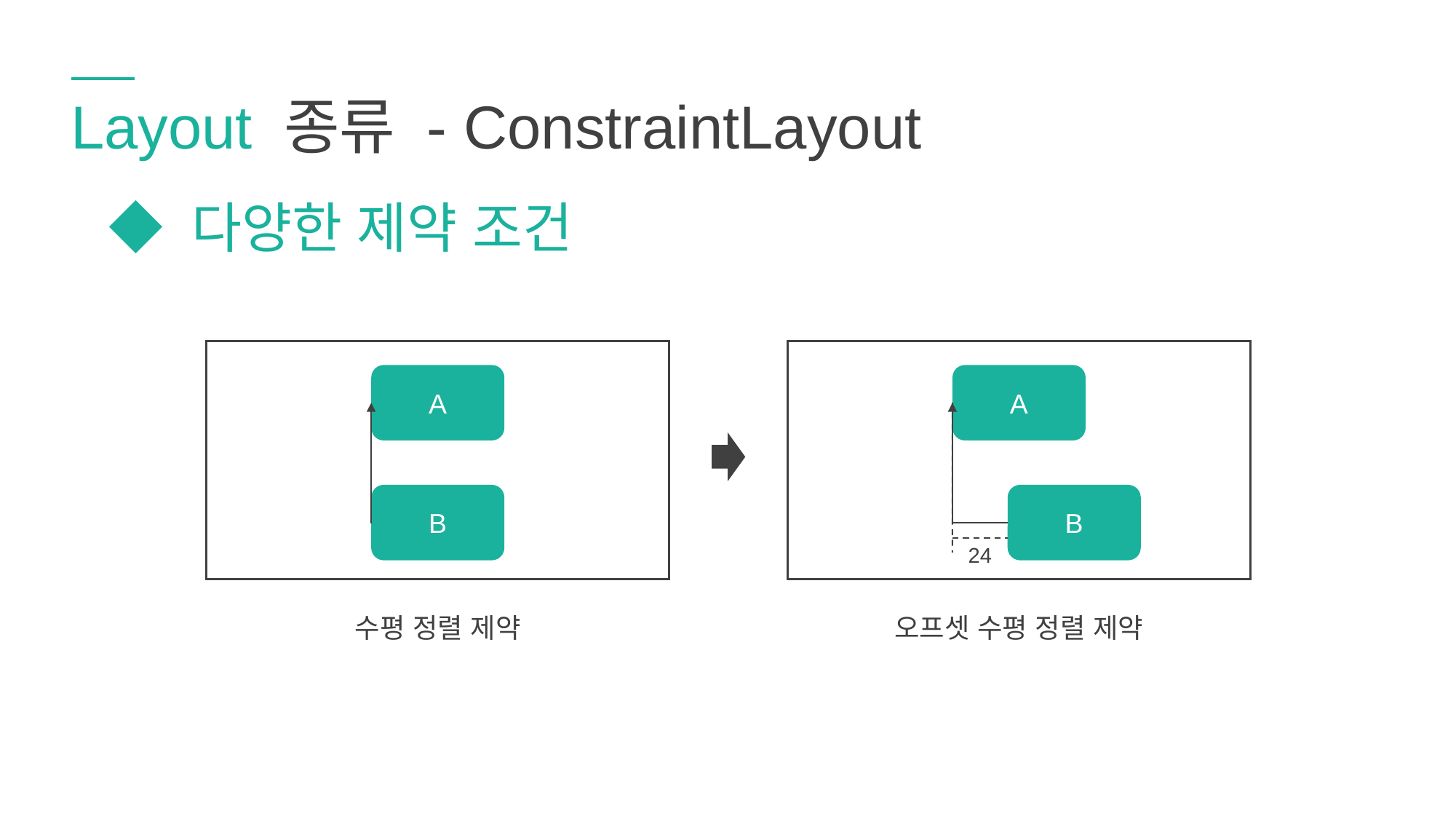

Layout 종류 - ConstraintLayout
◆ 다양한 제약 조건

A
A

B
B
24
수평 정렬 제약
오프셋 수평 정렬 제약